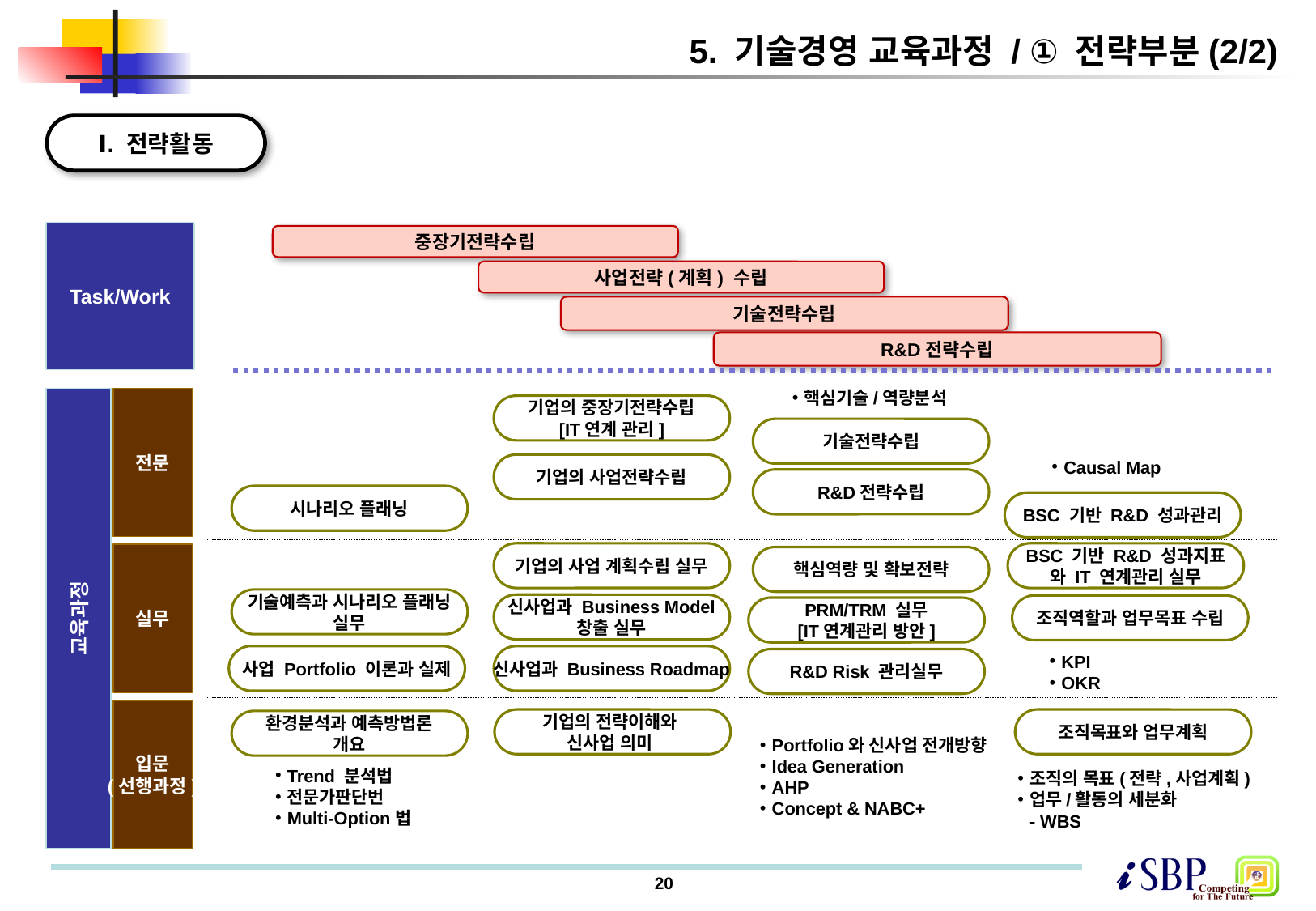

# 5. 기술경영 교육과정 / ① 전략부분(2/2)
Ⅰ. 전략활동
Task/Work
중장기전략수립
사업전략(계획) 수립
기술전략수립
R&D전략수립
핵심기술/역량분석
교육과정
전문
기업의 중장기전략수립
[IT연계 관리]
기술전략수립
Causal Map
기업의 사업전략수립
R&D전략수립
시나리오 플래닝
BSC 기반 R&D 성과관리
기업의 사업 계획수립 실무
BSC 기반 R&D 성과지표
와 IT 연계관리 실무
실무
핵심역량 및 확보전략
기술예측과 시나리오 플래닝
실무
신사업과 Business Model
창출 실무
조직역할과 업무목표 수립
PRM/TRM 실무
[IT연계관리 방안]
KPI
OKR
사업 Portfolio 이론과 실제
신사업과 Business Roadmap
R&D Risk 관리실무
입문
(선행과정)
기업의 전략이해와
신사업 의미
조직목표와 업무계획
환경분석과 예측방법론
개요
Portfolio와 신사업 전개방향
Idea Generation
AHP
Concept & NABC+
Trend 분석법
전문가판단번
Multi-Option법
조직의 목표(전략,사업계획)
업무/활동의 세분화
- WBS
20